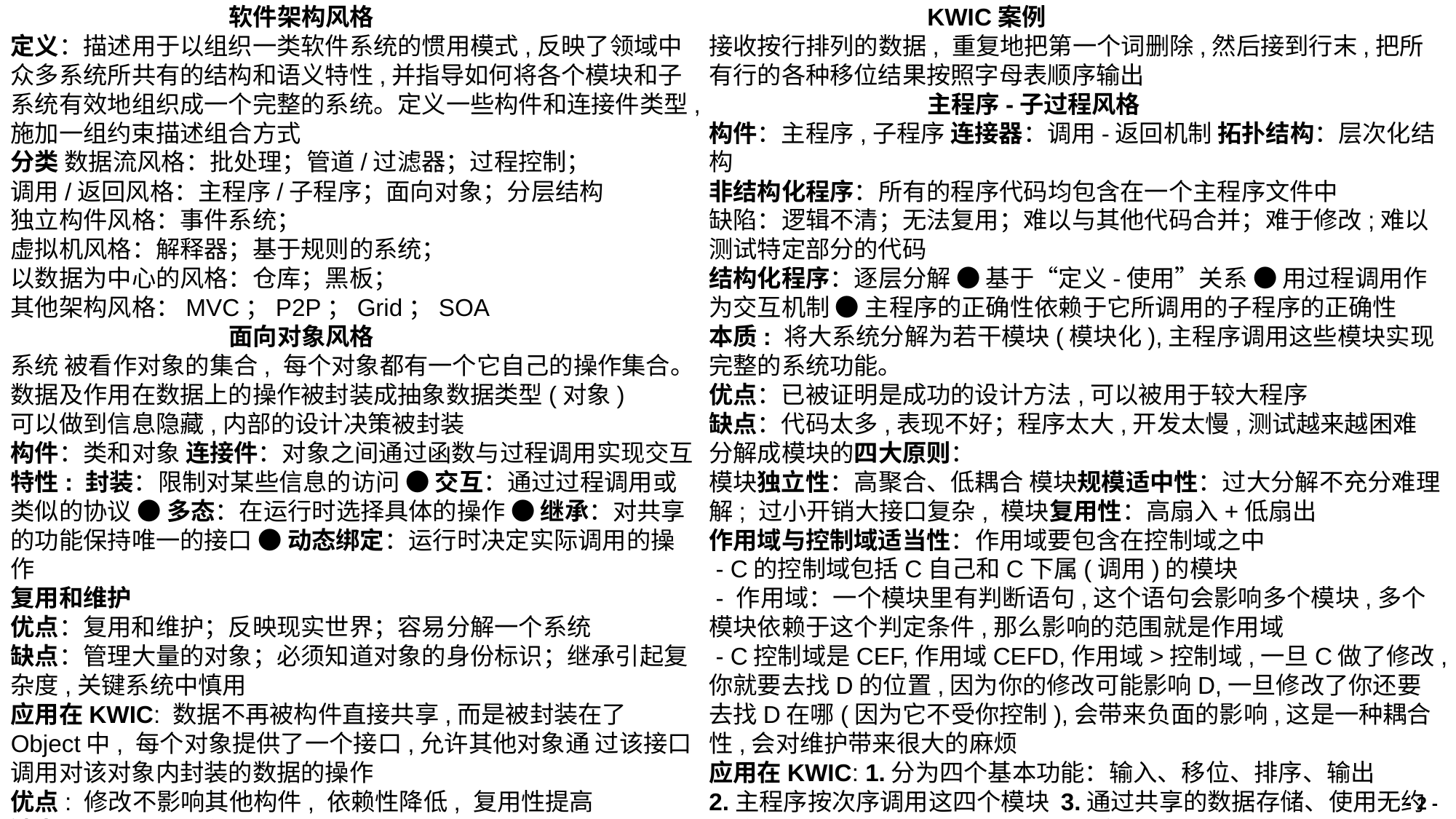

软件架构风格
定义：描述用于以组织一类软件系统的惯用模式,反映了领域中众多系统所共有的结构和语义特性,并指导如何将各个模块和子系统有效地组织成一个完整的系统。定义一些构件和连接件类型,施加一组约束描述组合方式
分类 数据流风格：批处理；管道/过滤器；过程控制；
调用/返回风格：主程序/子程序；⾯向对象；分层结构
独立构件风格：事件系统；
虚拟机风格：解释器；基于规则的系统；
以数据为中心的风格：仓库；⿊板；
其他架构风格：MVC；P2P；Grid；SOA
		面向对象风格
系统 被看作对象的集合, 每个对象都有一个它自己的操作集合。数据及作用在数据上的操作被封装成抽象数据类型(对象)
可以做到信息隐藏,内部的设计决策被封装
构件：类和对象 连接件：对象之间通过函数与过程调用实现交互
特性: 封装：限制对某些信息的访问 ● 交互：通过过程调用或类似的协议 ● 多态：在运行时选择具体的操作 ● 继承：对共享的功能保持唯一的接口 ● 动态绑定：运行时决定实际调用的操作
复用和维护
优点：复用和维护；反映现实世界；容易分解一个系统
缺点：管理⼤量的对象；必须知道对象的身份标识；继承引起复杂度,关键系统中慎用
应用在KWIC: 数据不再被构件直接共享,而是被封装在了Object中, 每个对象提供了一个接口,允许其他对象通 过该接口调用对该对象内封装的数据的操作
优点: 修改不影响其他构件, 依赖性降低, 复用性提高
缺点:不适合功能的扩展(要么修改已有的, 要么新增模块)
		KWIC案例
接收按行排列的数据, 重复地把第一个词删除,然后接到行末,把所有行的各种移位结果按照字母表顺序输出
		主程序-子过程风格
构件：主程序,子程序 连接器：调用-返回机制 拓扑结构：层次化结构
非结构化程序：所有的程序代码均包含在一个主程序⽂件中
缺陷：逻辑不清；无法复用；难以与其他代码合并；难于修改;难以测试特定部分的代码
结构化程序：逐层分解 ● 基于“定义-使用”关系 ● 用过程调用作为交互机制 ● 主程序的正确性依赖于它所调用的⼦程序的正确性
本质: 将大系统分解为若干模块(模块化),主程序调用这些模块实现完整的系统功能。
优点：已被证明是成功的设计方法,可以被用于较大程序
缺点：代码太多,表现不好；程序太大,开发太慢,测试越来越困难
分解成模块的四大原则：
模块独立性：高聚合、低耦合 模块规模适中性：过大分解不充分难理解; 过小开销大接口复杂, 模块复用性：高扇入+低扇出
作用域与控制域适当性：作用域要包含在控制域之中
 - C的控制域包括C自己和C下属(调用)的模块
 - 作用域：一个模块里有判断语句,这个语句会影响多个模块,多个模块依赖于这个判定条件,那么影响的范围就是作用域
 - C控制域是CEF,作用域CEFD,作用域>控制域,一旦C做了修改,你就要去找D的位置,因为你的修改可能影响D,一旦修改了你还要去找D在哪(因为它不受你控制),会带来负面的影响,这是一种耦合性,会对维护带来很大的麻烦
应用在KWIC: 1.分为四个基本功能：输入、移位、排序、输出
2.主程序按次序调用这四个模块 3.通过共享的数据存储、使用无约束的读-写协议在模块之间进行 数据交换)